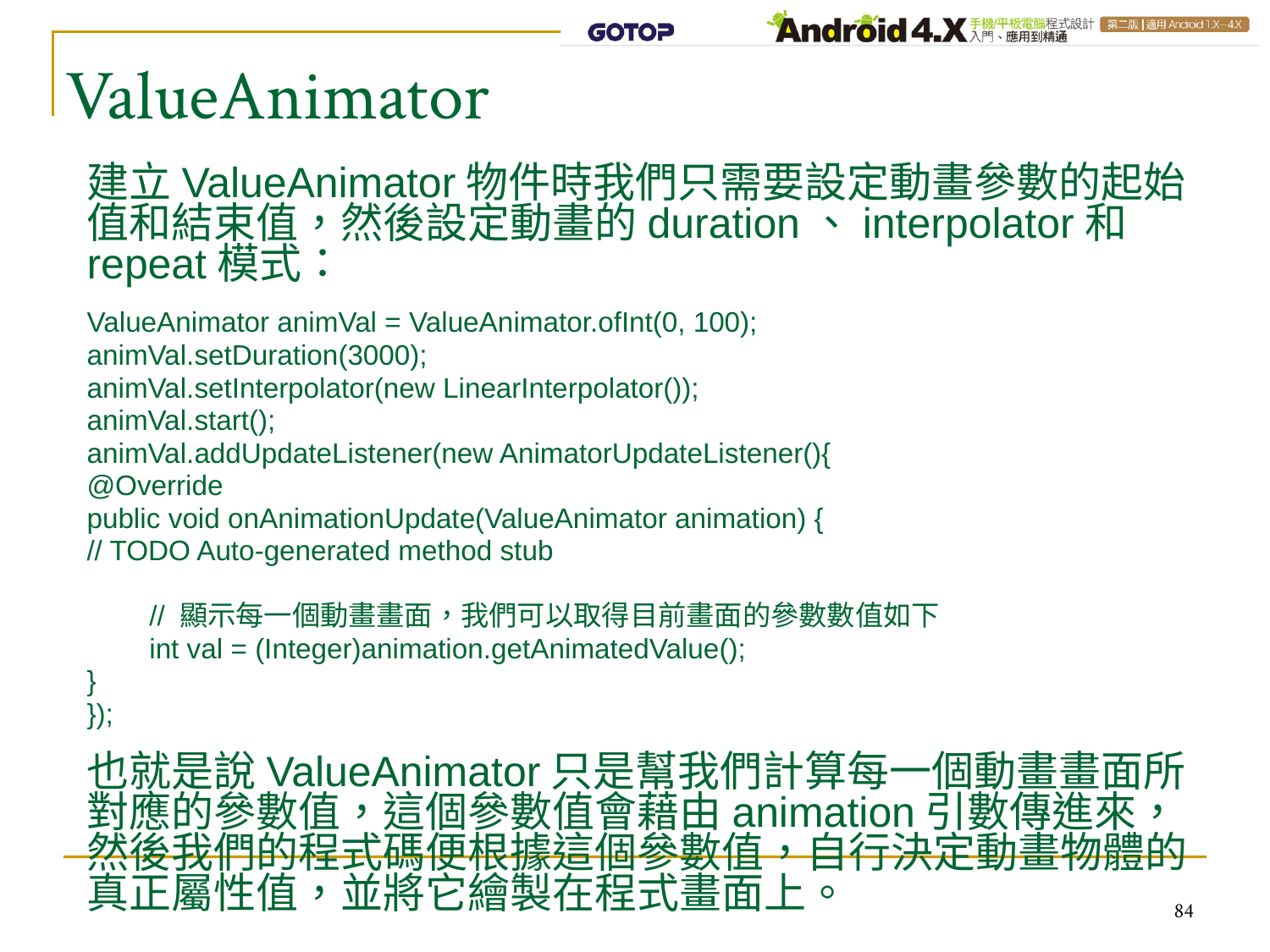

ValueAnimator
建立ValueAnimator物件時我們只需要設定動畫參數的起始值和結束值，然後設定動畫的duration、interpolator和repeat模式：

ValueAnimator animVal = ValueAnimator.ofInt(0, 100);
animVal.setDuration(3000);
animVal.setInterpolator(new LinearInterpolator());
animVal.start();
animVal.addUpdateListener(new AnimatorUpdateListener(){
@Override
public void onAnimationUpdate(ValueAnimator animation) {
// TODO Auto-generated method stub

        // 顯示每一個動畫畫面，我們可以取得目前畫面的參數數值如下
        int val = (Integer)animation.getAnimatedValue();
}
});

也就是說ValueAnimator只是幫我們計算每一個動畫畫面所對應的參數值，這個參數值會藉由animation引數傳進來，然後我們的程式碼便根據這個參數值，自行決定動畫物體的真正屬性值，並將它繪製在程式畫面上。
84